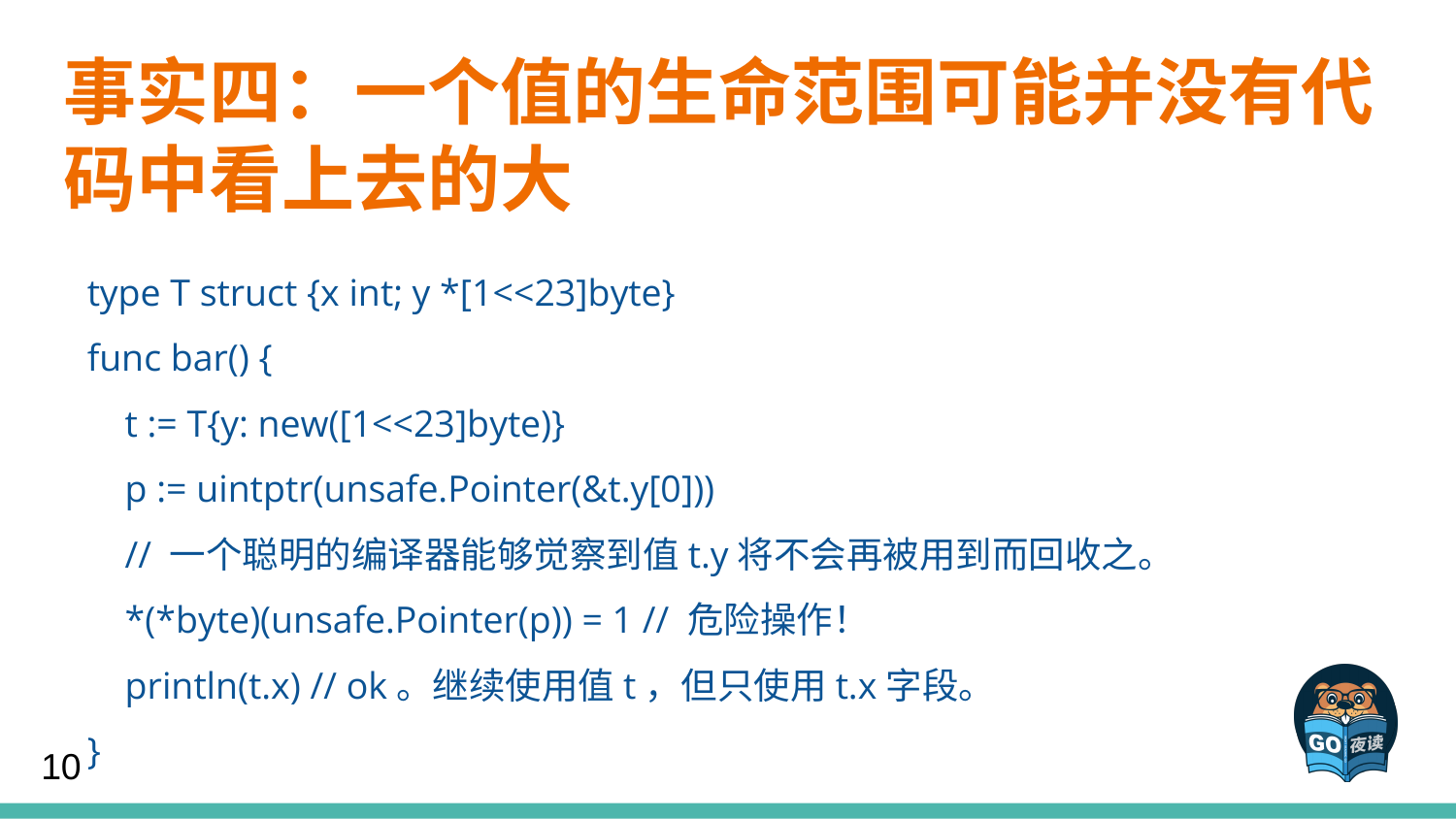

事实四：一个值的生命范围可能并没有代码中看上去的大
type T struct {x int; y *[1<<23]byte}
func bar() {
    t := T{y: new([1<<23]byte)}
    p := uintptr(unsafe.Pointer(&t.y[0]))
    // 一个聪明的编译器能够觉察到值t.y将不会再被用到而回收之。
    *(*byte)(unsafe.Pointer(p)) = 1 // 危险操作！
    println(t.x) // ok。继续使用值t，但只使用t.x字段。
}

10